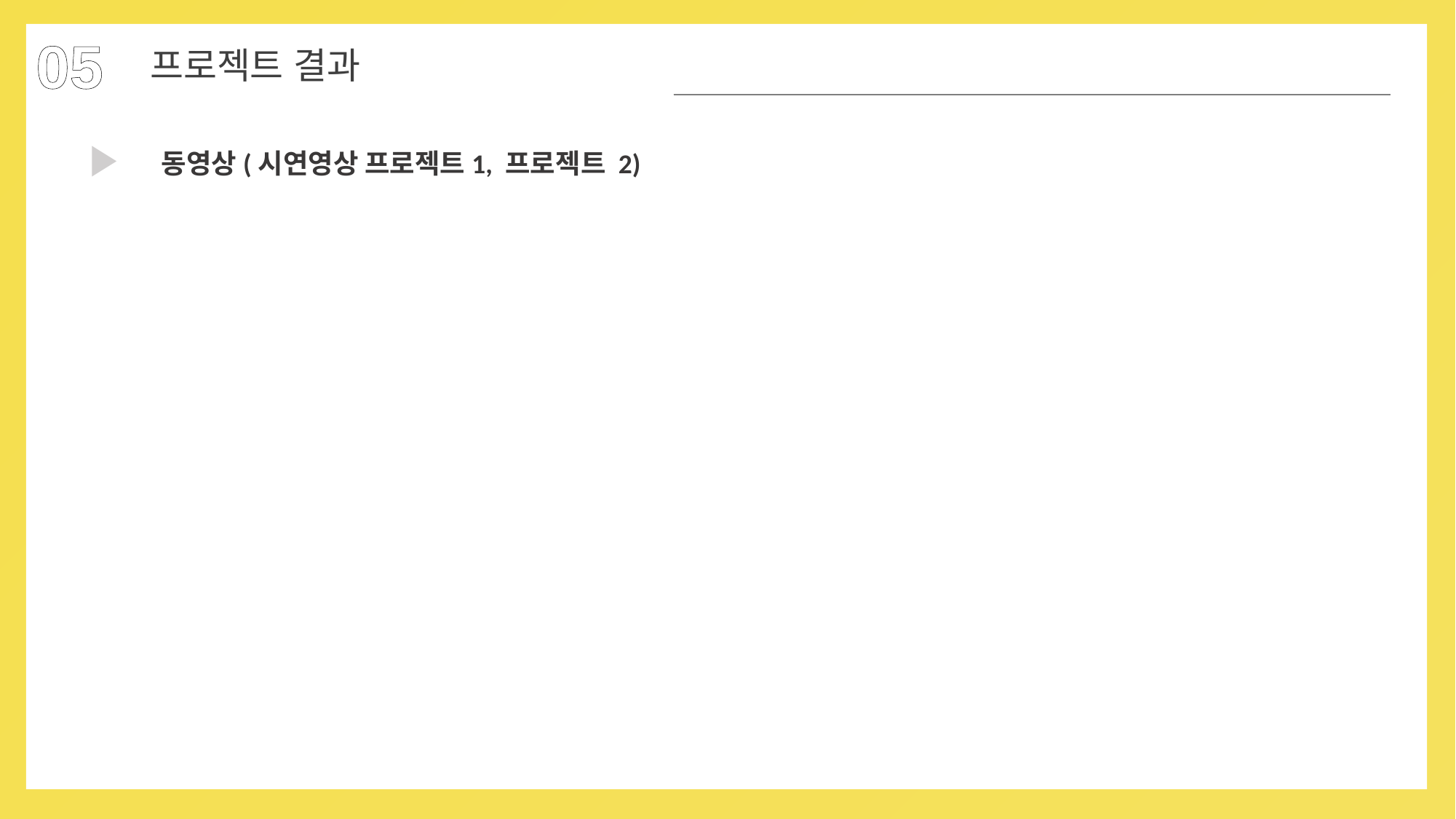

05
04

프로젝트 결과
동영상(시연영상 프로젝트1, 프로젝트 2)
▶